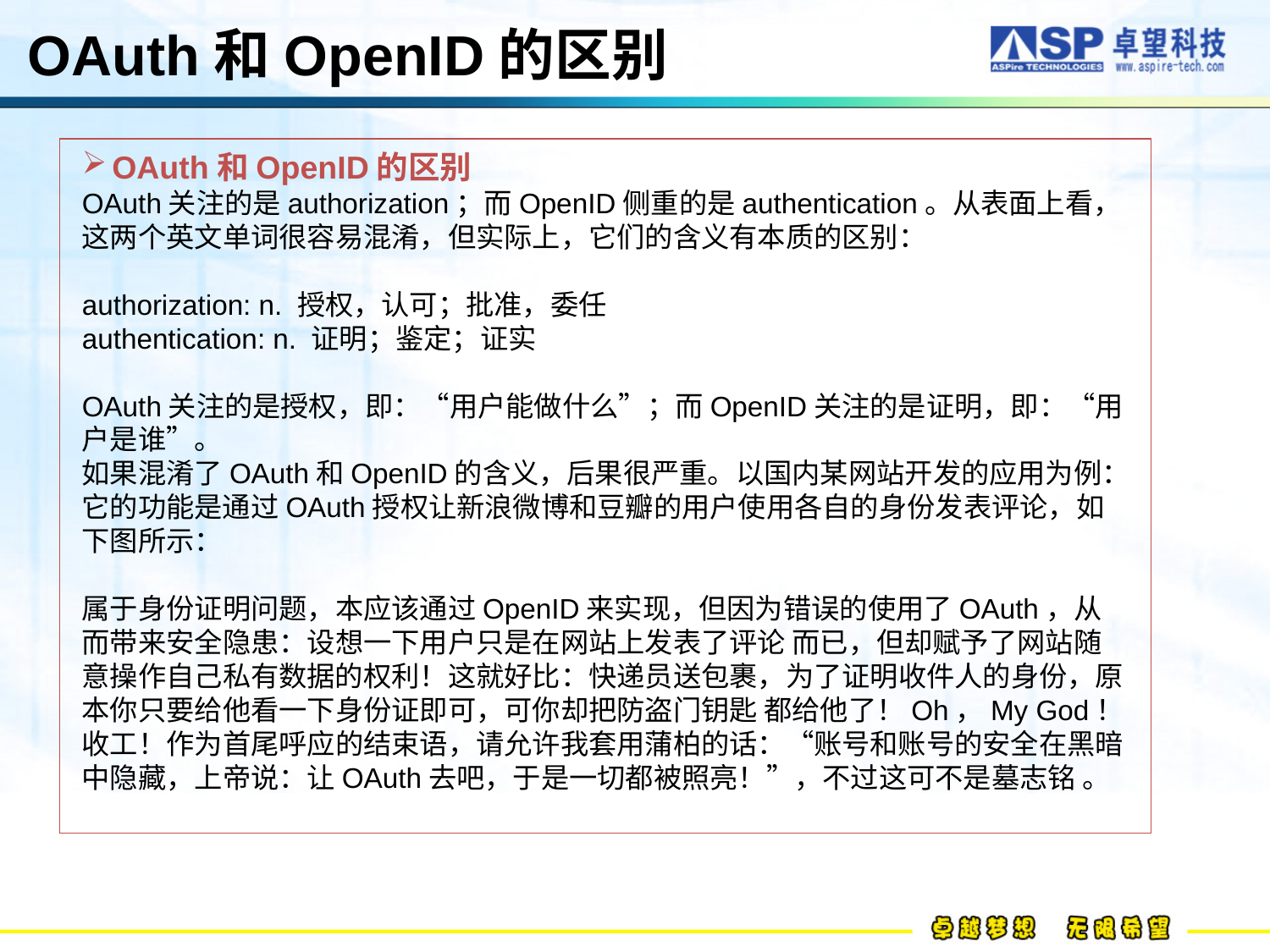

# OAuth和OpenID的区别

OAuth和OpenID的区别
OAuth关注的是authorization；而OpenID侧重的是authentication。从表面上看，这两个英文单词很容易混淆，但实际上，它们的含义有本质的区别：

authorization: n. 授权，认可；批准，委任
authentication: n. 证明；鉴定；证实

OAuth关注的是授权，即：“用户能做什么”；而OpenID关注的是证明，即：“用户是谁”。
如果混淆了OAuth和OpenID的含义，后果很严重。以国内某网站开发的应用为例：它的功能是通过OAuth授权让新浪微博和豆瓣的用户使用各自的身份发表评论，如下图所示：

属于身份证明问题，本应该通过OpenID来实现，但因为错误的使用了OAuth，从而带来安全隐患：设想一下用户只是在网站上发表了评论 而已，但却赋予了网站随意操作自己私有数据的权利！这就好比：快递员送包裹，为了证明收件人的身份，原本你只要给他看一下身份证即可，可你却把防盗门钥匙 都给他了！Oh，My God！
收工！作为首尾呼应的结束语，请允许我套用蒲柏的话：“账号和账号的安全在黑暗中隐藏，上帝说：让OAuth去吧，于是一切都被照亮！”，不过这可不是墓志铭 。